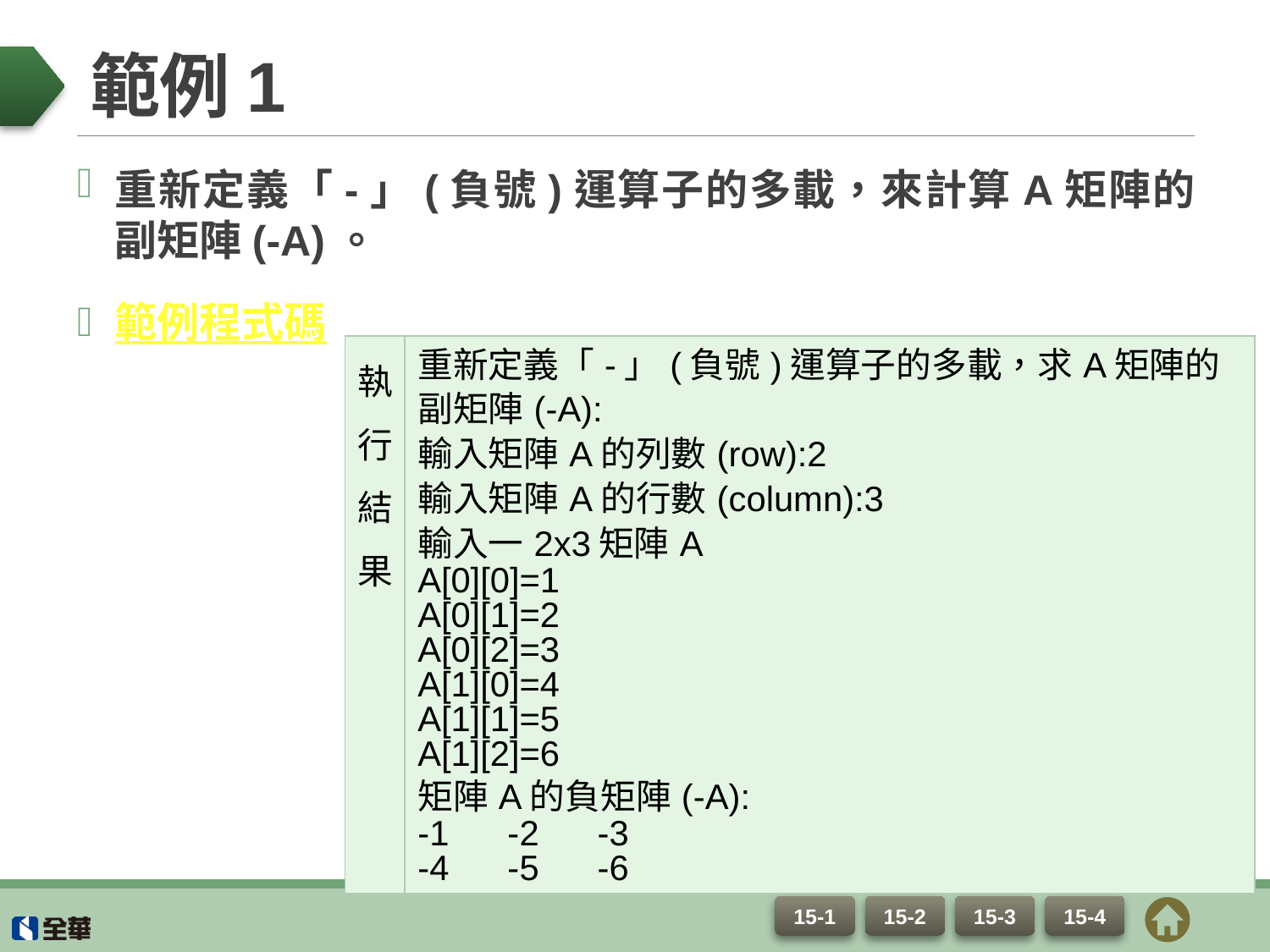

# 範例1
重新定義「-」(負號)運算子的多載，來計算A矩陣的副矩陣(-A)。
範例程式碼

| 執行結果 | 重新定義「-」(負號)運算子的多載，求A矩陣的副矩陣(-A): 輸入矩陣A的列數(row):2 輸入矩陣A的行數(column):3 輸入一2x3矩陣A A[0][0]=1 A[0][1]=2 A[0][2]=3 A[1][0]=4 A[1][1]=5 A[1][2]=6 矩陣A的負矩陣(-A): -1 -2 -3 -4 -5 -6 |
| --- | --- |